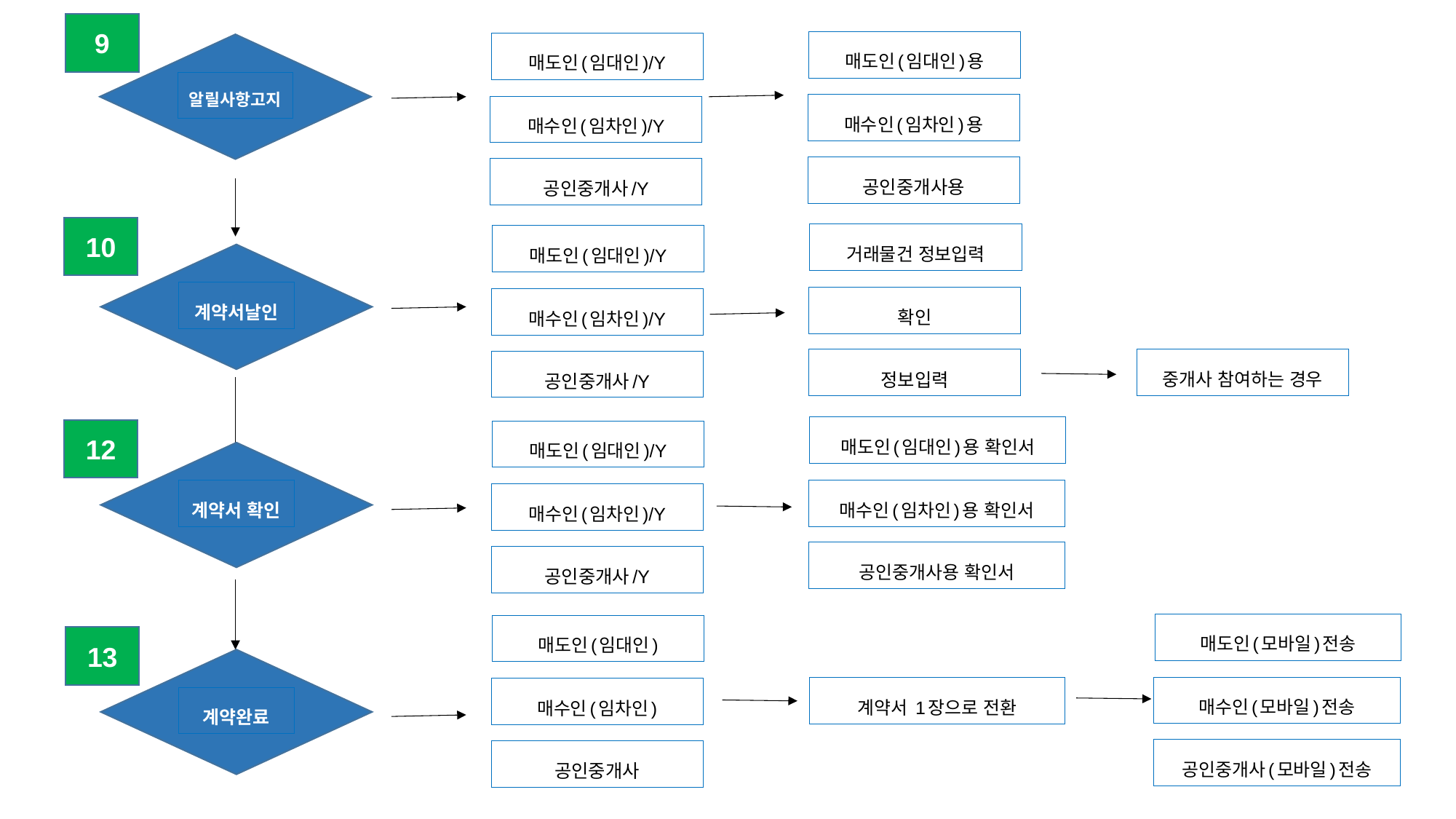

9
매도인(임대인)용
매도인(임대인)/Y

알릴사항고지
매수인(임차인)용
매수인(임차인)/Y
공인중개사용
공인중개사/Y
10
거래물건 정보입력
매도인(임대인)/Y

계약서날인
확인
매수인(임차인)/Y
정보입력
중개사 참여하는 경우
공인중개사/Y
매도인(임대인)용 확인서
12
매도인(임대인)/Y

매수인(임차인)용 확인서
계약서 확인
매수인(임차인)/Y
공인중개사용 확인서
공인중개사/Y
매도인(모바일)전송
매도인(임대인)
13

매수인(모바일)전송
계약서 1장으로 전환
매수인(임차인)
계약완료
공인중개사(모바일)전송
공인중개사